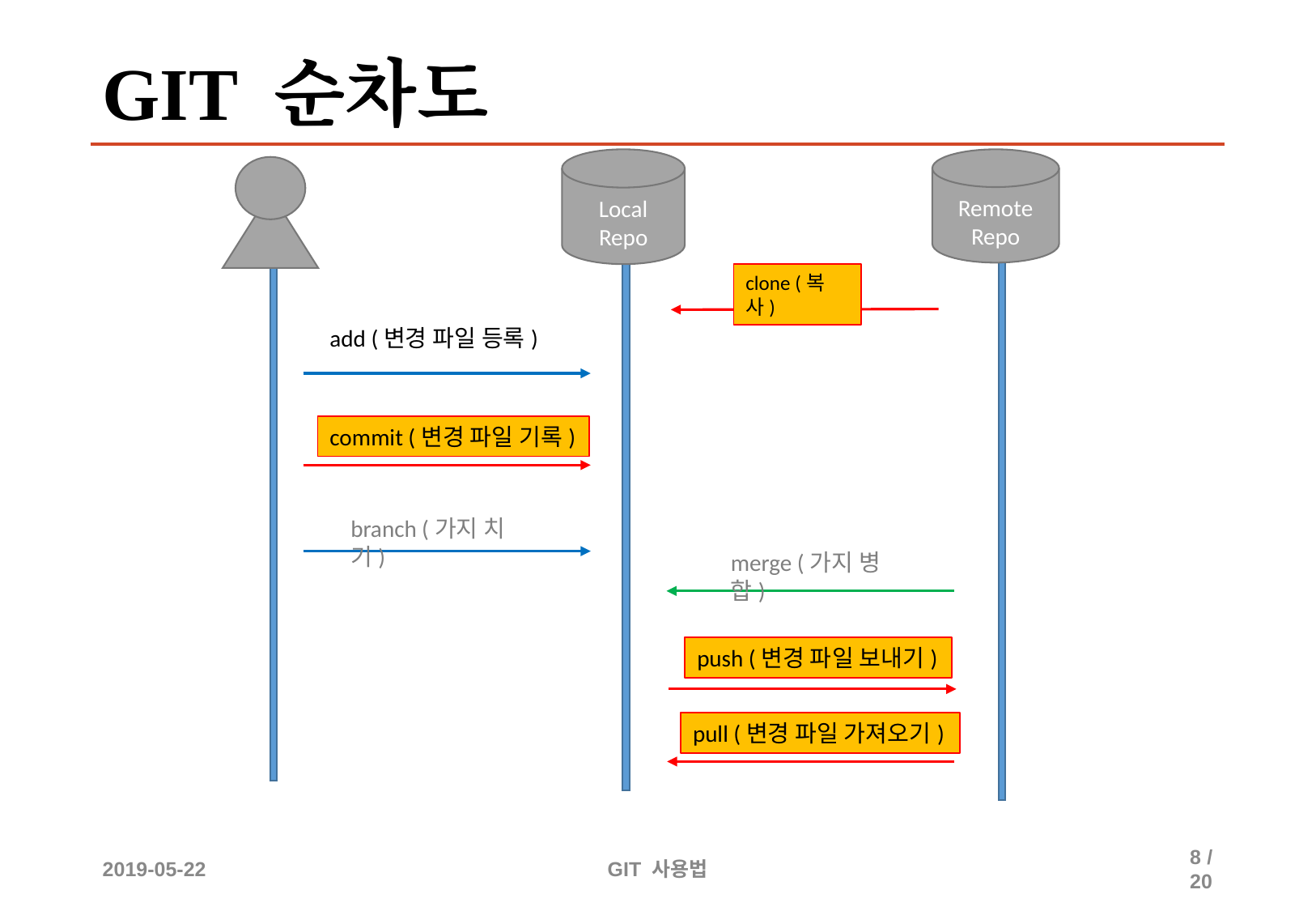

# GIT 순차도
Local
Repo
Remote Repo

clone (복사)
add (변경 파일 등록)
commit (변경 파일 기록)
branch (가지 치기)
merge (가지 병합)
push (변경 파일 보내기)
pull (변경 파일 가져오기)

2019-05-22
GIT 사용법
8 / 20